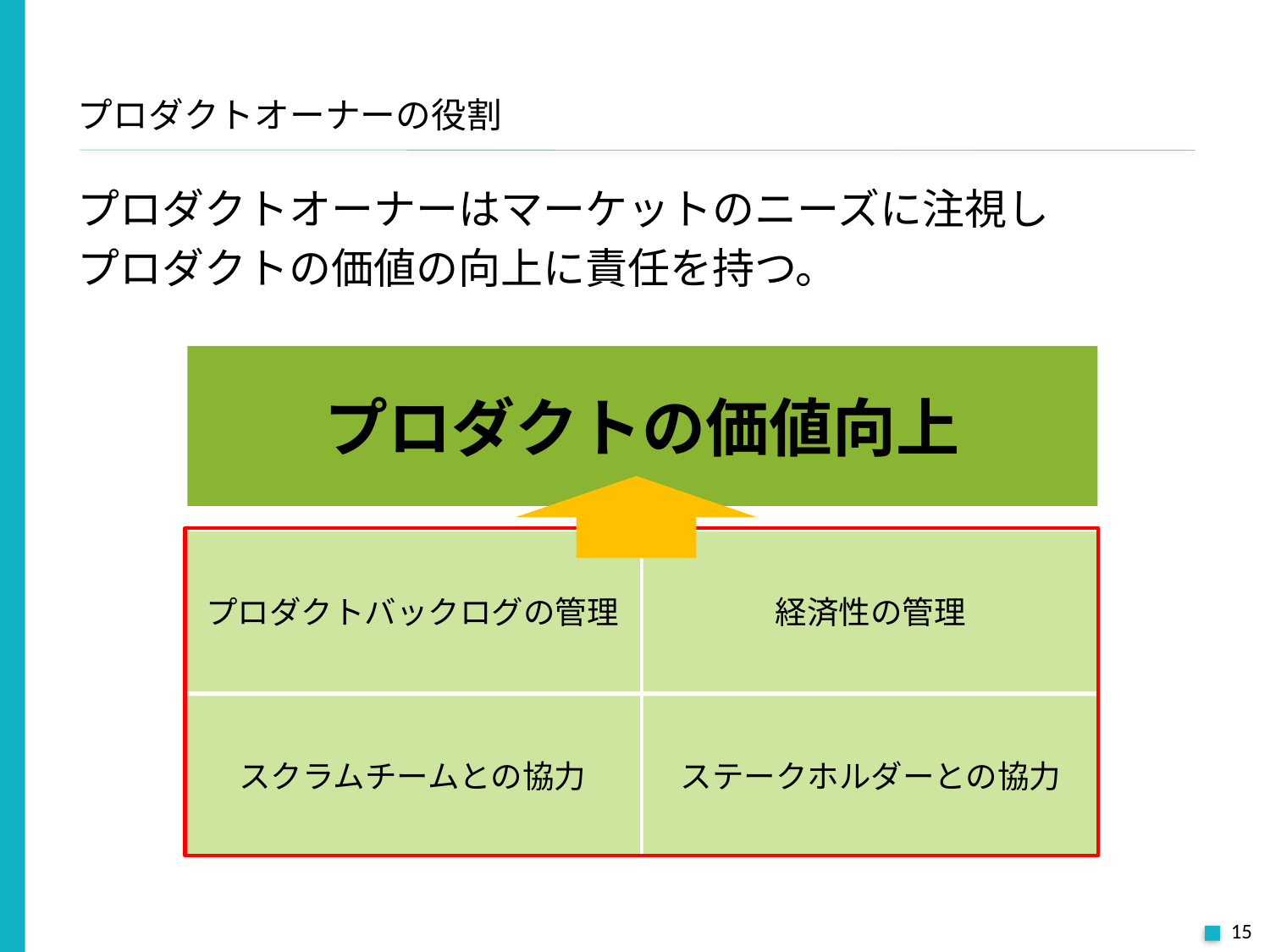

# プロダクトオーナーの役割
プロダクトオーナーはマーケットのニーズに注視し
プロダクトの価値の向上に責任を持つ。
プロダクトの価値向上
プロダクトバックログの管理
経済性の管理
スクラムチームとの協力
ステークホルダーとの協力

15